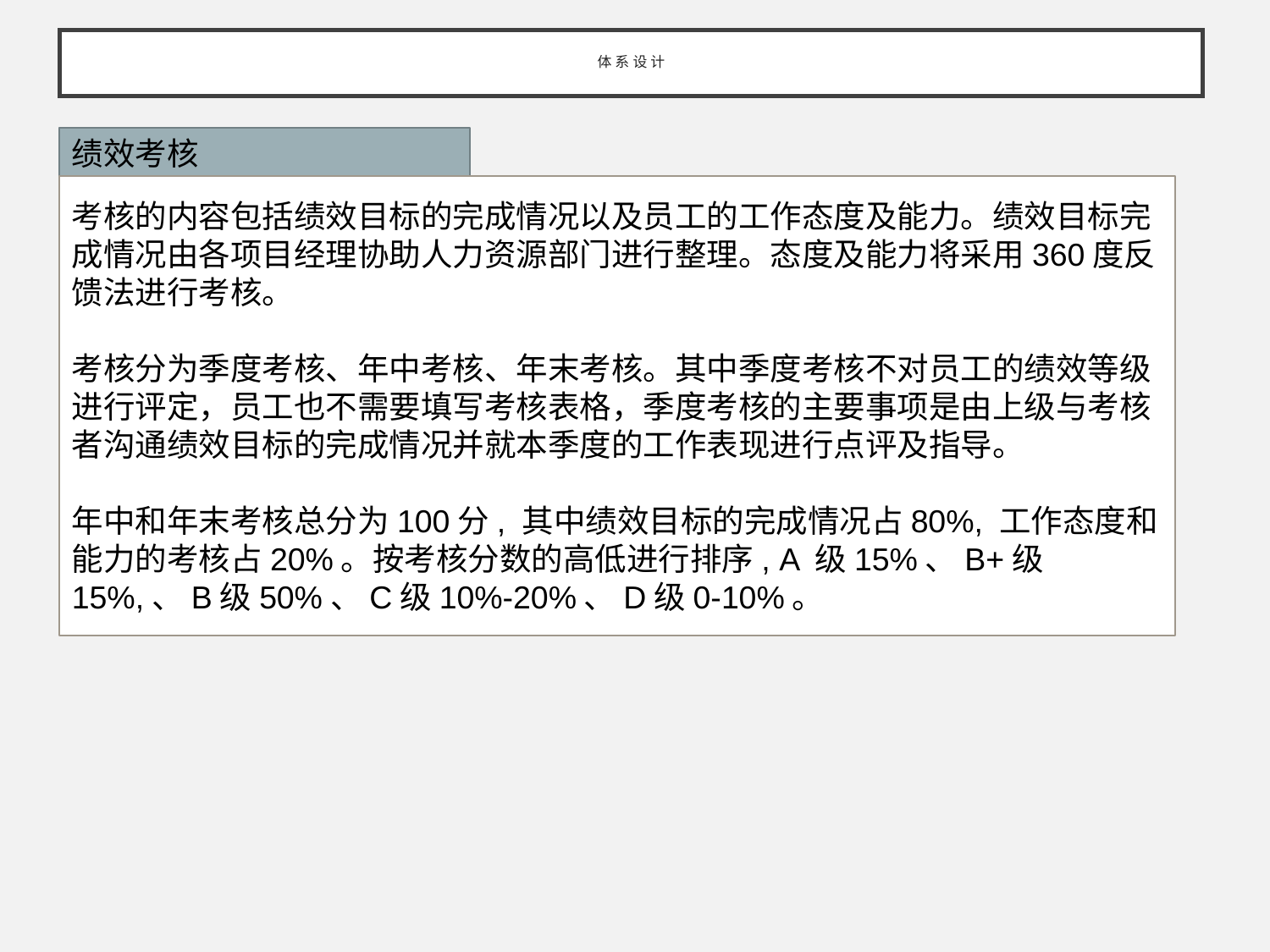

# 体系设计
绩效考核

考核的内容包括绩效目标的完成情况以及员工的工作态度及能力。绩效目标完成情况由各项目经理协助人力资源部门进行整理。态度及能力将采用360度反馈法进行考核。

考核分为季度考核、年中考核、年末考核。其中季度考核不对员工的绩效等级进行评定，员工也不需要填写考核表格，季度考核的主要事项是由上级与考核者沟通绩效目标的完成情况并就本季度的工作表现进行点评及指导。

年中和年末考核总分为100分, 其中绩效目标的完成情况占80%, 工作态度和能力的考核占20%。按考核分数的高低进行排序, A 级15%、B+级15%,、B级50%、C级10%-20%、D级0-10%。